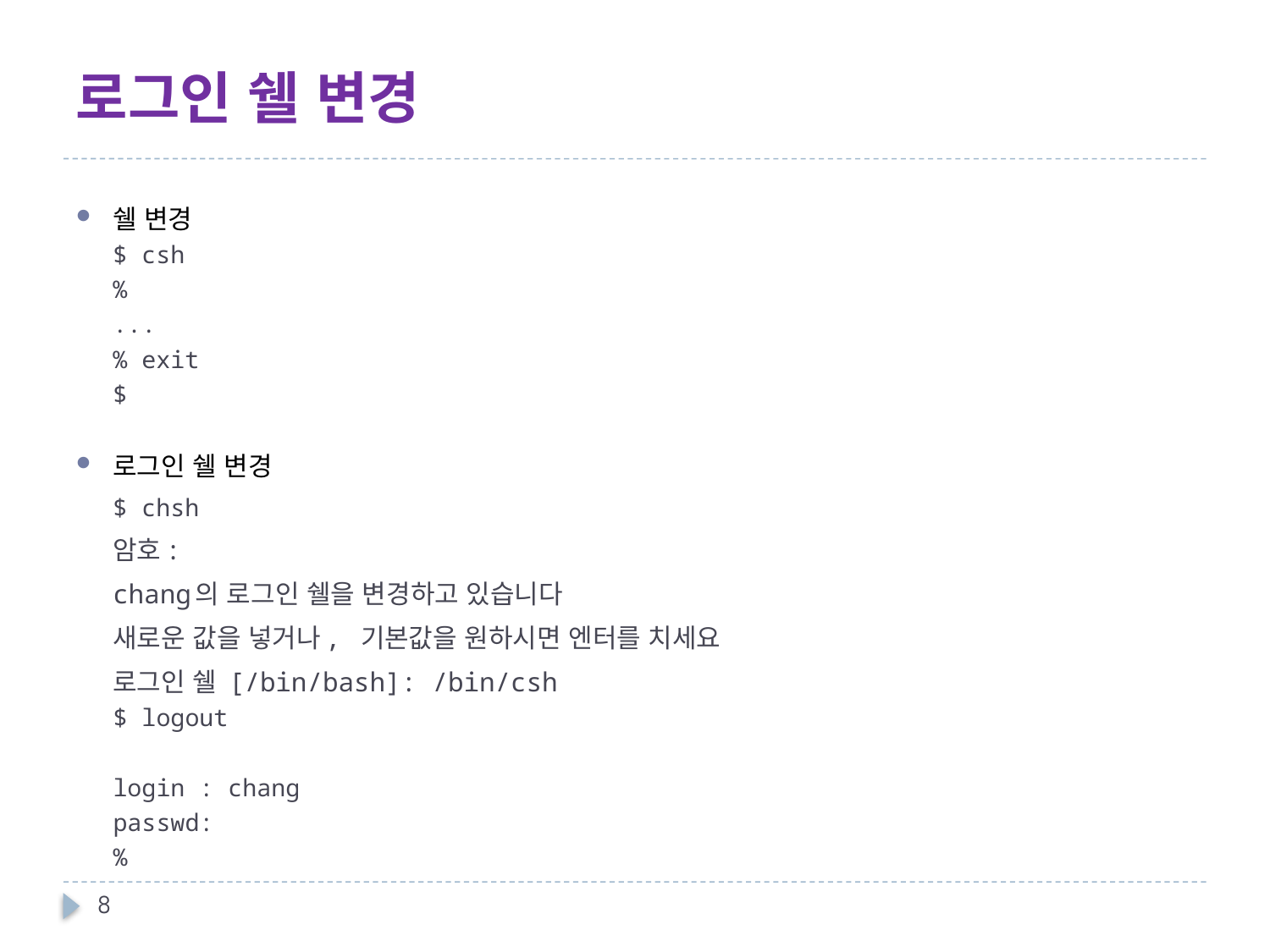

# 로그인 쉘 변경
쉘 변경
$ csh
%
...
% exit
$

로그인 쉘 변경
$ chsh
암호:
chang의 로그인 쉘을 변경하고 있습니다
새로운 값을 넣거나, 기본값을 원하시면 엔터를 치세요
로그인 쉘 [/bin/bash]: /bin/csh
$ logout

login : chang
passwd:
%
8